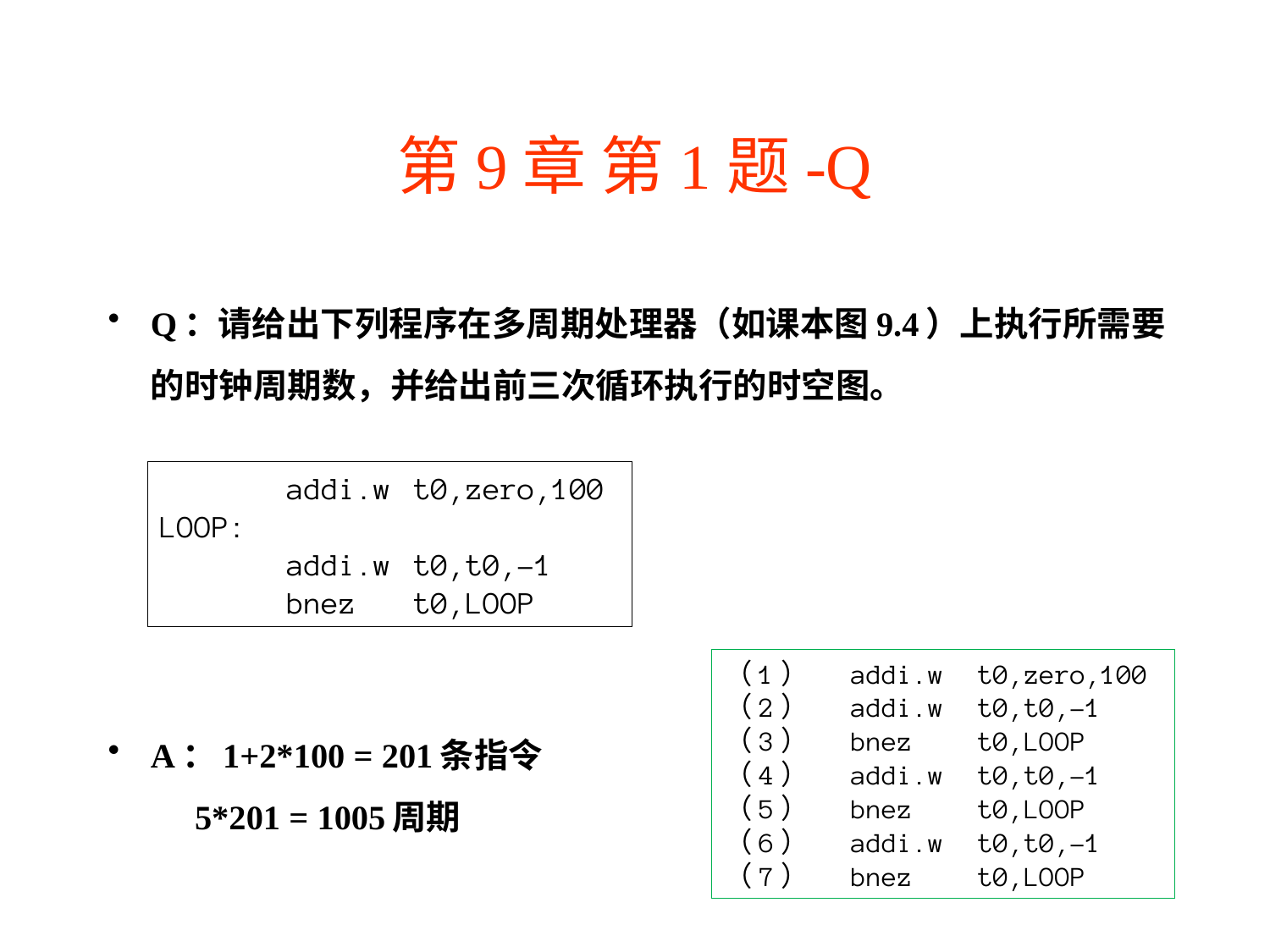

# 第9章 第1题-Q
Q：请给出下列程序在多周期处理器（如课本图9.4）上执行所需要的时钟周期数，并给出前三次循环执行的时空图。

A：1+2*100 = 201条指令
          5*201 = 1005周期

	addi.w	t0,zero,100
LOOP:
	addi.w	t0,t0,-1
	bnez	t0,LOOP
（1）	addi.w	t0,zero,100
（2）	addi.w	t0,t0,-1
（3）	bnez	t0,LOOP
（4）	addi.w	t0,t0,-1
（5）	bnez	t0,LOOP
（6）	addi.w	t0,t0,-1
（7）	bnez	t0,LOOP